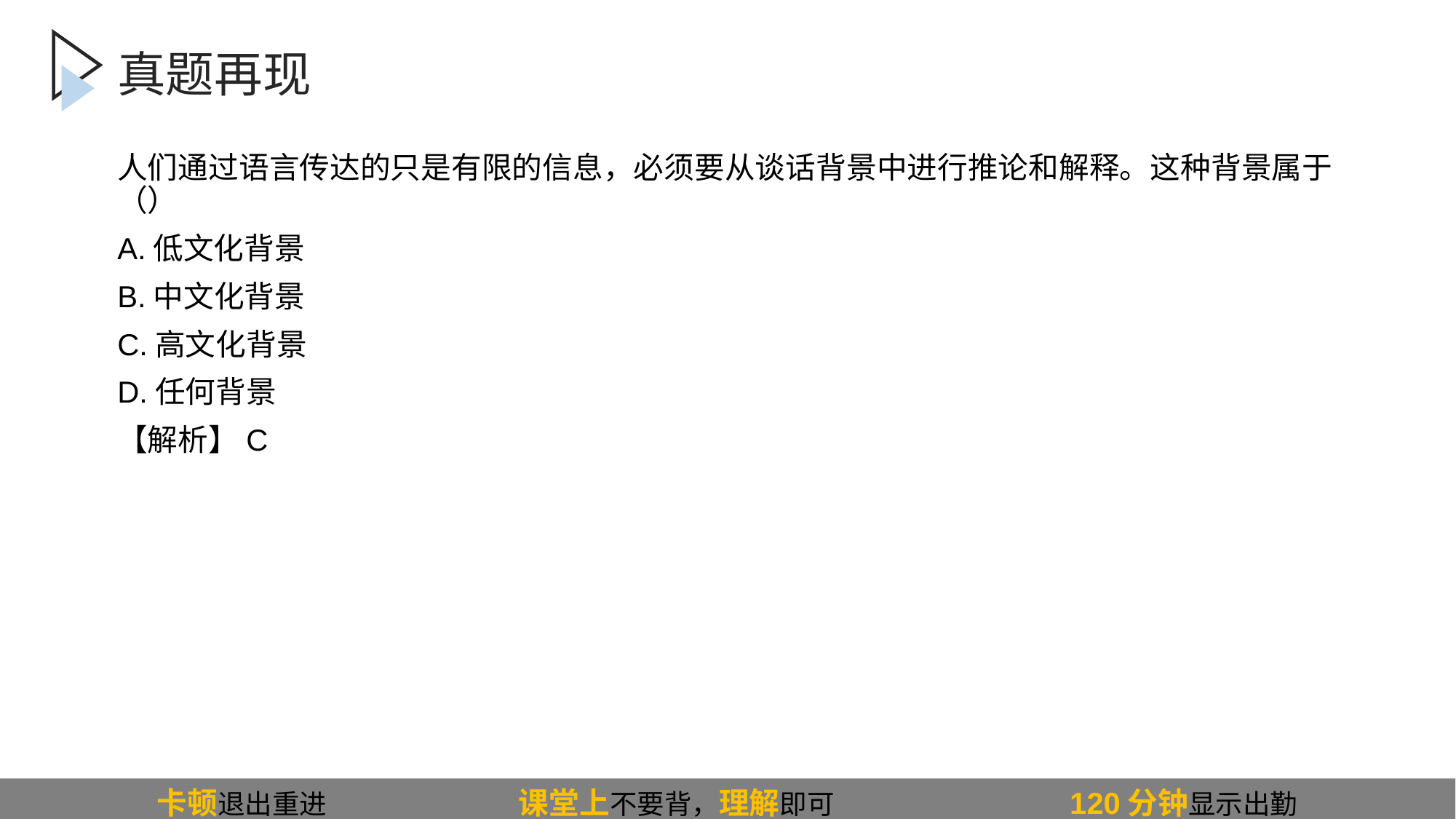

# 真题再现
人们通过语言传达的只是有限的信息，必须要从谈话背景中进行推论和解释。这种背景属于（）
A.低文化背景
B.中文化背景
C.高文化背景
D.任何背景
【解析】C